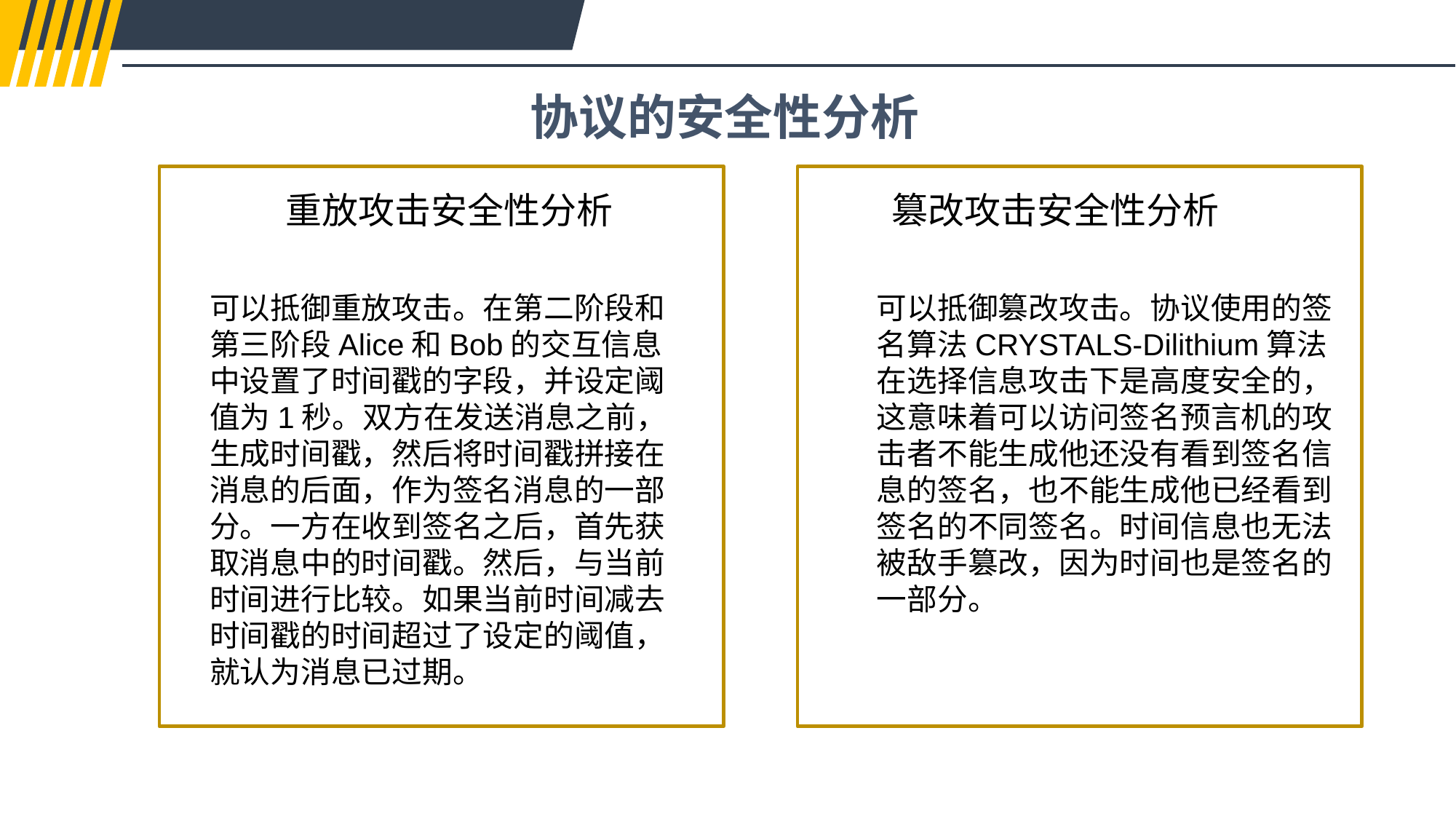

协议的安全性分析

重放攻击安全性分析
篡改攻击安全性分析
可以抵御重放攻击。在第二阶段和第三阶段Alice和Bob的交互信息中设置了时间戳的字段，并设定阈值为1秒。双方在发送消息之前，生成时间戳，然后将时间戳拼接在消息的后面，作为签名消息的一部分。一方在收到签名之后，首先获取消息中的时间戳。然后，与当前时间进行比较。如果当前时间减去时间戳的时间超过了设定的阈值，就认为消息已过期。
可以抵御篡改攻击。协议使用的签名算法CRYSTALS-Dilithium算法在选择信息攻击下是高度安全的，这意味着可以访问签名预言机的攻击者不能生成他还没有看到签名信息的签名，也不能生成他已经看到签名的不同签名。时间信息也无法被敌手篡改，因为时间也是签名的一部分。